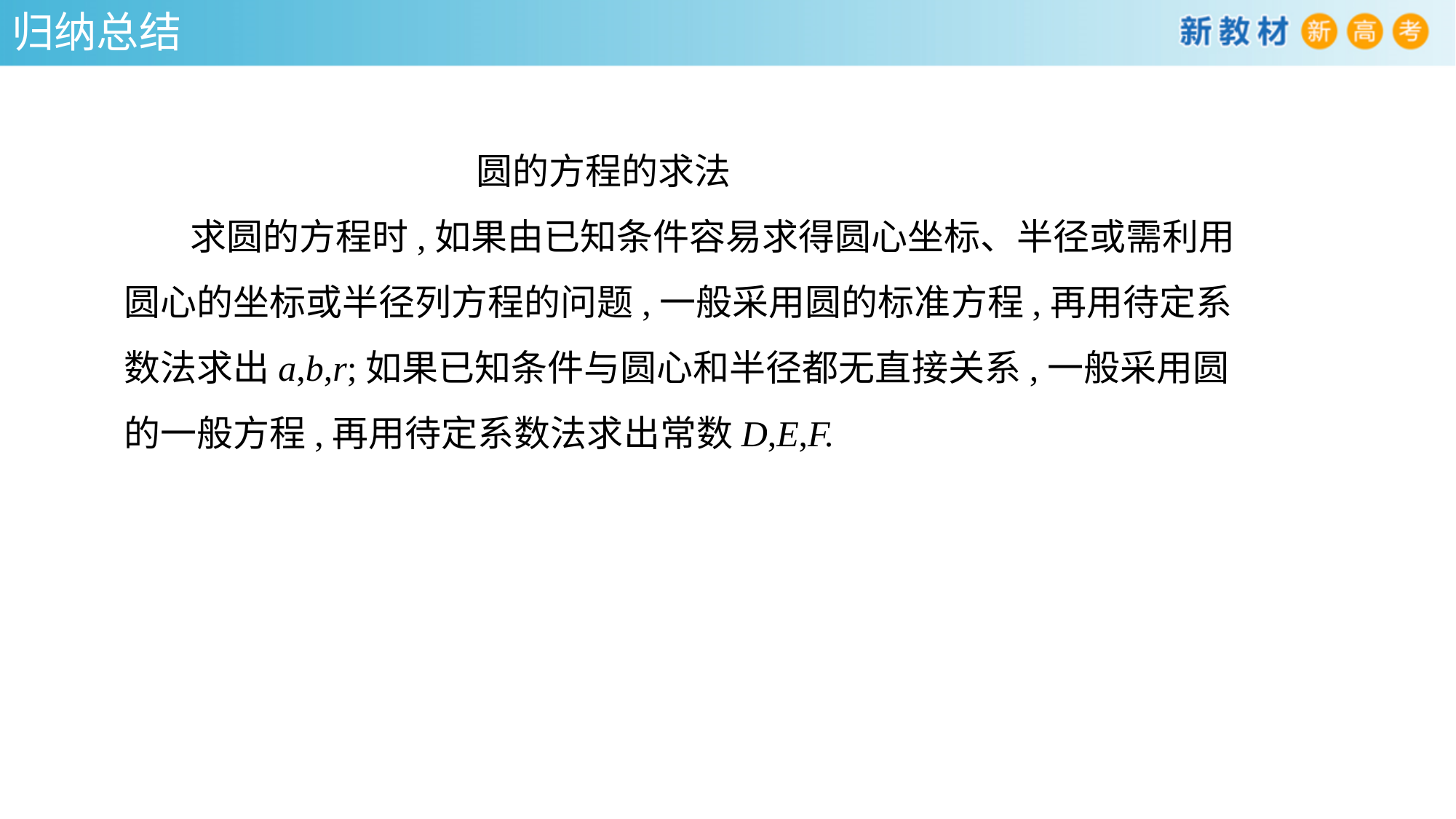

归纳总结
                                          圆的方程的求法
       求圆的方程时,如果由已知条件容易求得圆心坐标、半径或需利用圆心的坐标或半径列方程的问题,一般采用圆的标准方程,再用待定系数法求出a,b,r;如果已知条件与圆心和半径都无直接关系,一般采用圆的一般方程,再用待定系数法求出常数D,E,F.